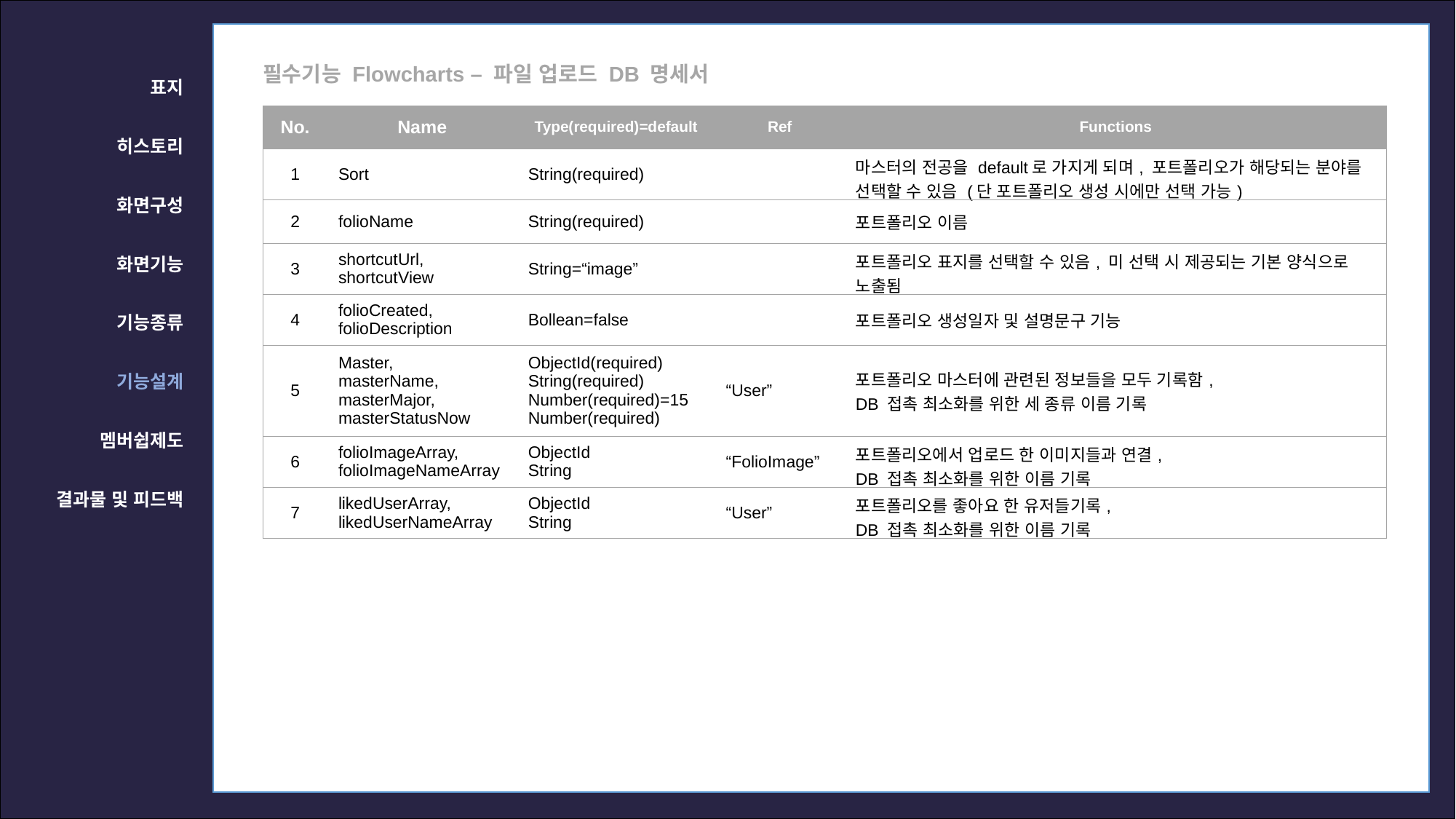

표지
히스토리
화면구성
화면기능
기능종류
기능설계
멤버쉽제도
결과물 및 피드백
필수기능 Flowcharts – 파일 업로드 DB 명세서
| No. | Name | Type(required)=default | Ref | Functions |
| --- | --- | --- | --- | --- |
| 1 | Sort | String(required) |  | 마스터의 전공을 default로 가지게 되며, 포트폴리오가 해당되는 분야를 선택할 수 있음 (단 포트폴리오 생성 시에만 선택 가능) |
| 2 | folioName | String(required) |  | 포트폴리오 이름 |
| 3 | shortcutUrl, shortcutView | String=“image” |  | 포트폴리오 표지를 선택할 수 있음, 미 선택 시 제공되는 기본 양식으로 노출됨 |
| 4 | folioCreated, folioDescription | Bollean=false |  | 포트폴리오 생성일자 및 설명문구 기능 |
| 5 | Master, masterName, masterMajor, masterStatusNow | ObjectId(required) String(required) Number(required)=15 Number(required) | “User” | 포트폴리오 마스터에 관련된 정보들을 모두 기록함, DB 접촉 최소화를 위한 세 종류 이름 기록 |
| 6 | folioImageArray, folioImageNameArray | ObjectId String | “FolioImage” | 포트폴리오에서 업로드 한 이미지들과 연결, DB 접촉 최소화를 위한 이름 기록 |
| 7 | likedUserArray, likedUserNameArray | ObjectId String | “User” | 포트폴리오를 좋아요 한 유저들기록, DB 접촉 최소화를 위한 이름 기록 |